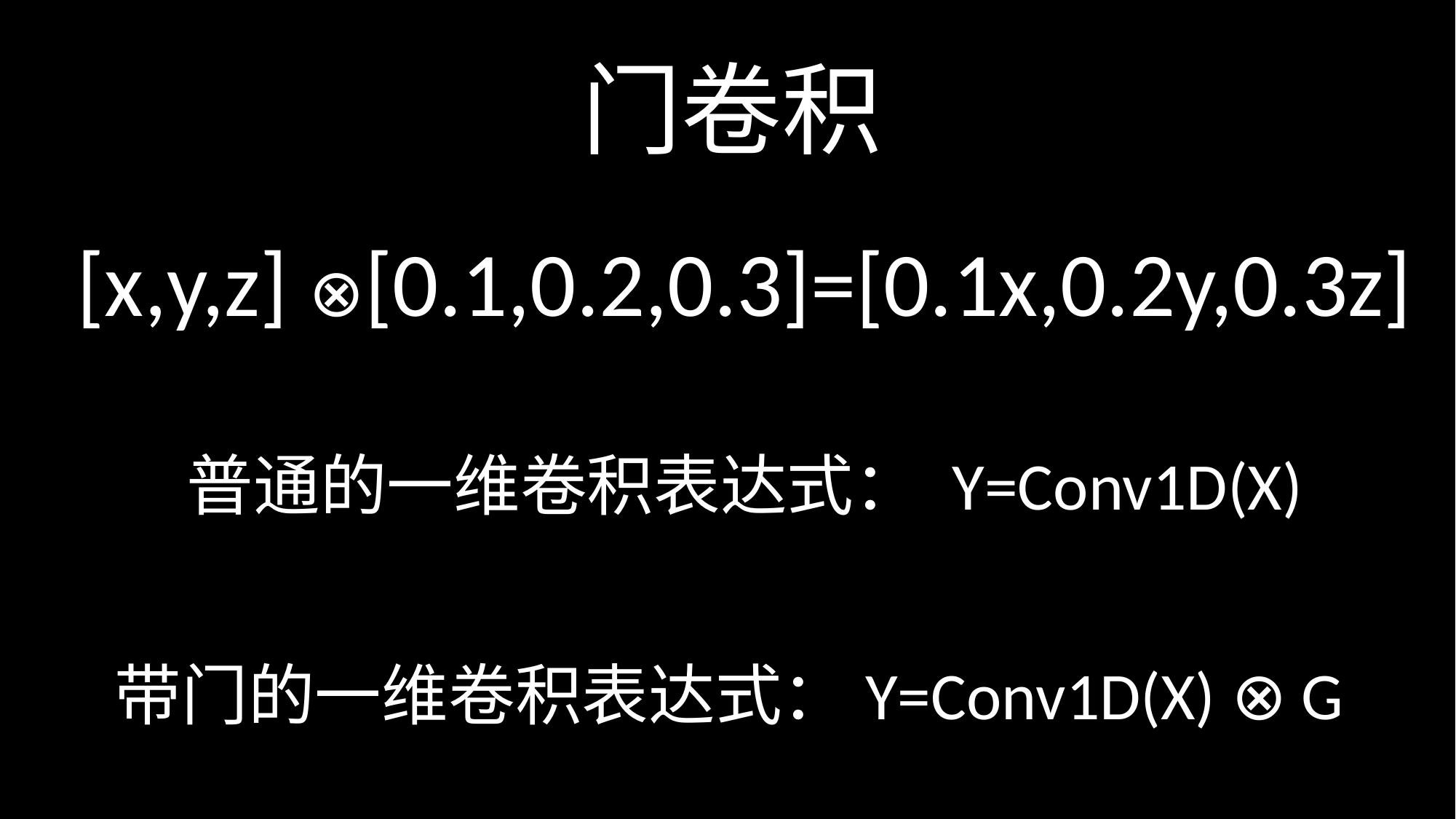

# 门卷积
[x,y,z] ⊗[0.1,0.2,0.3]=[0.1x,0.2y,0.3z]

普通的一维卷积表达式： Y=Conv1D(X)

带门的一维卷积表达式：Y=Conv1D(X) ⊗ G